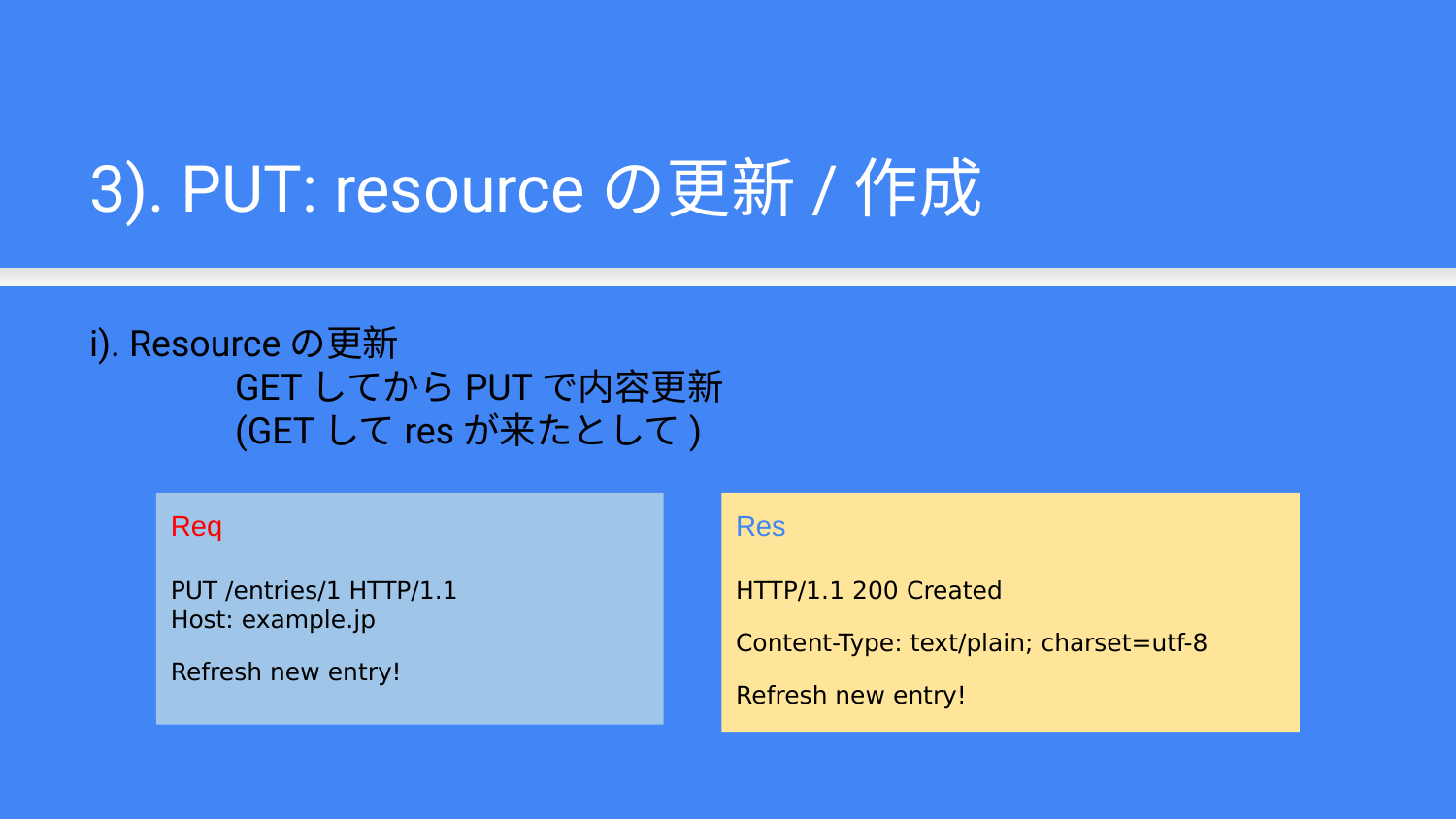

3). PUT: resourceの更新/作成
i). Resourceの更新
	GETしてからPUTで内容更新
	(GETしてresが来たとして)
Req

PUT /entries/1 HTTP/1.1
Host: example.jp
Refresh new entry!

Res

HTTP/1.1 200 Created
Content-Type: text/plain; charset=utf-8
Refresh new entry!